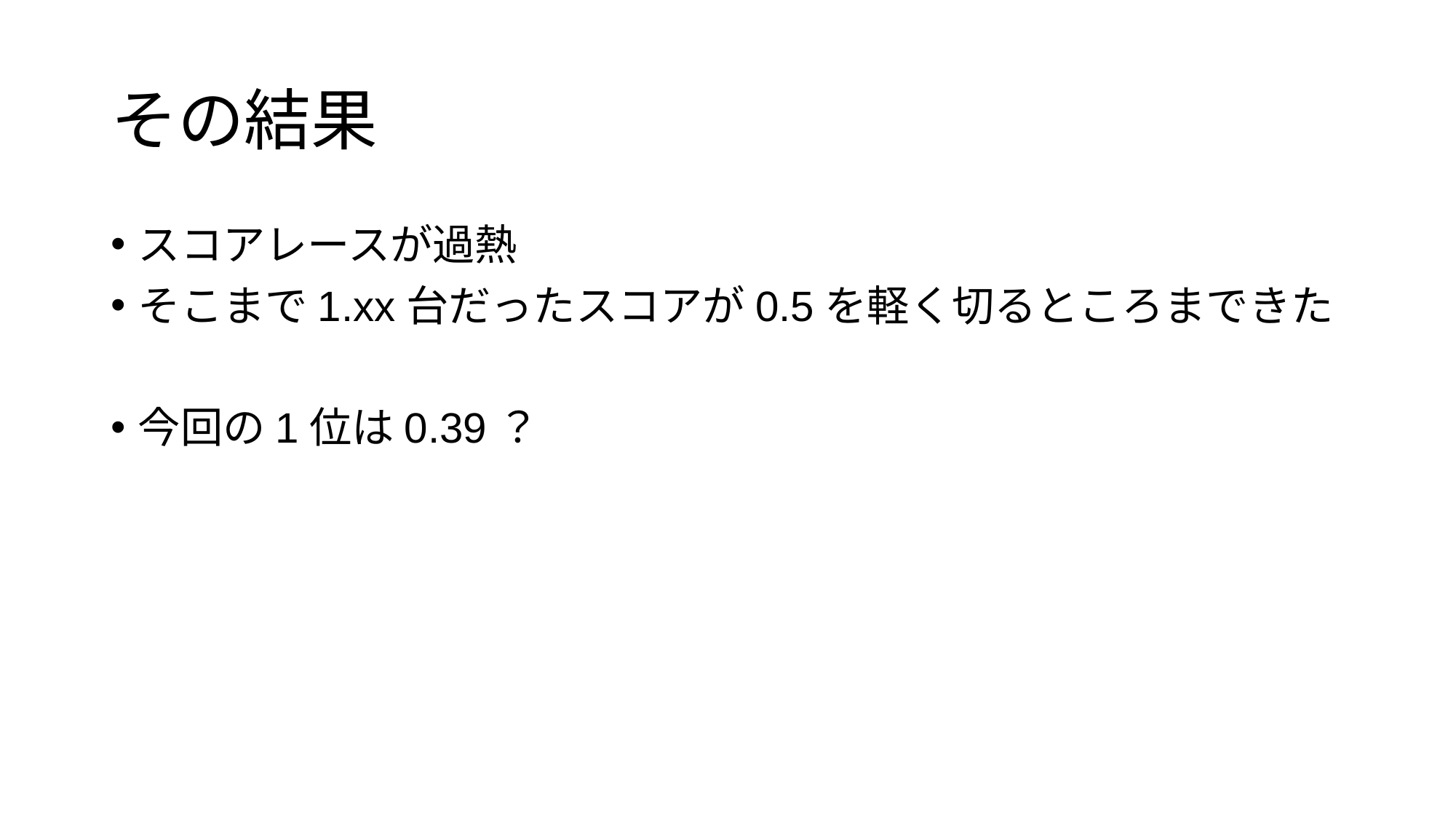

# その結果
スコアレースが過熱
そこまで1.xx台だったスコアが0.5を軽く切るところまできた

今回の1位は0.39？